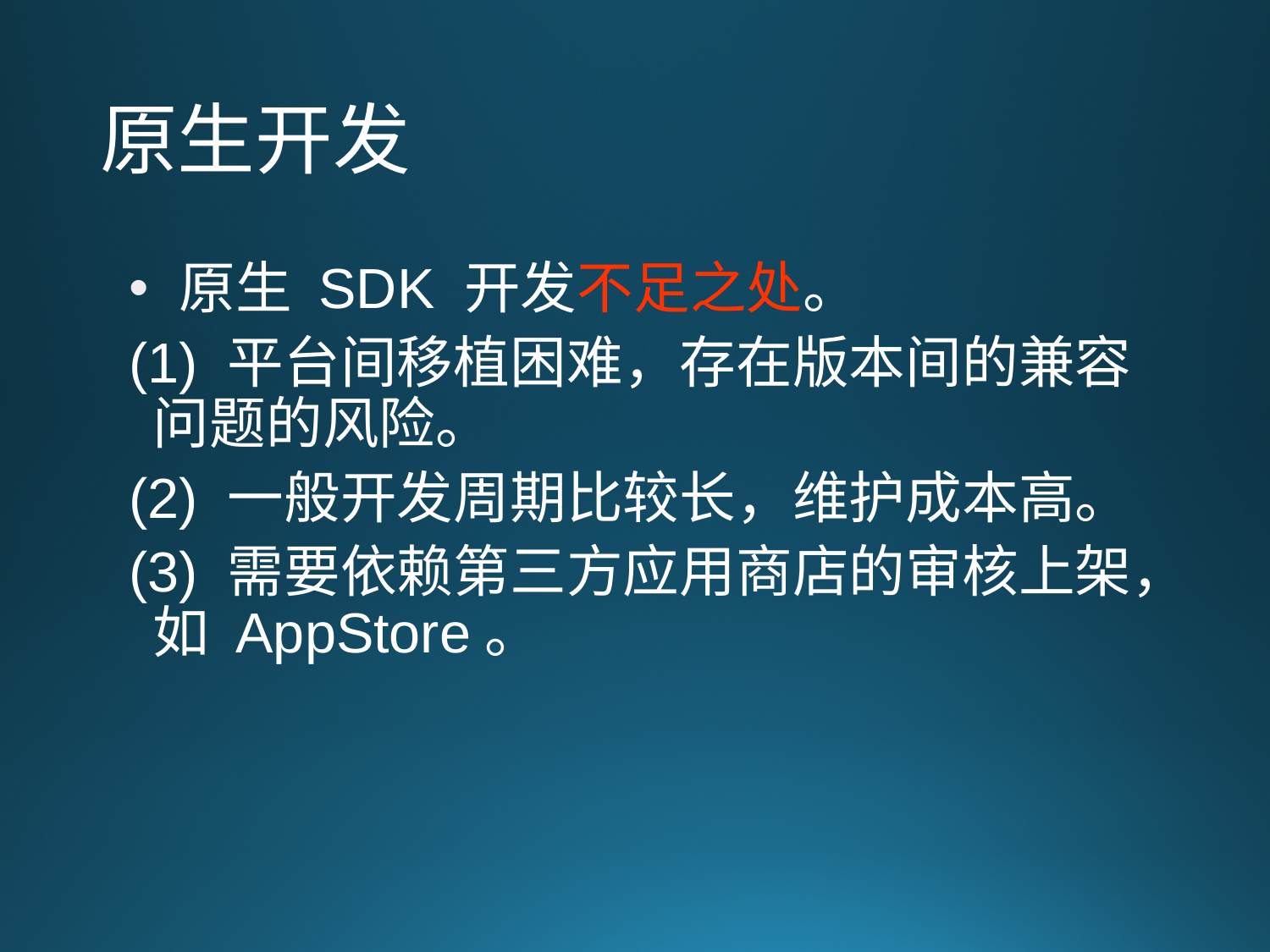

# 原生开发
 原生 SDK 开发不足之处。
(1) 平台间移植困难，存在版本间的兼容问题的风险。
(2) 一般开发周期比较长，维护成本高。
(3) 需要依赖第三方应用商店的审核上架，如 AppStore。